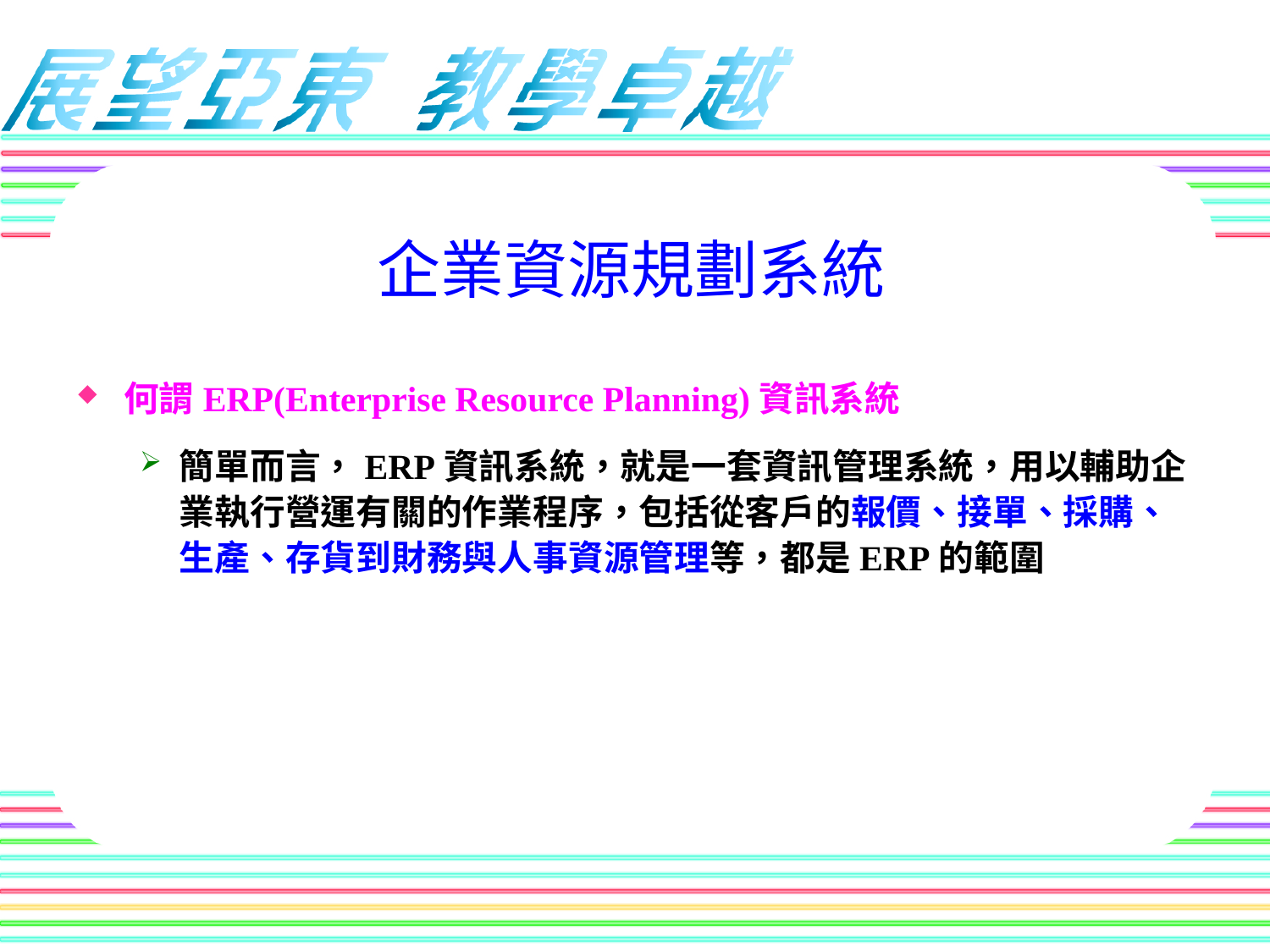

# 企業資源規劃系統
何謂ERP(Enterprise Resource Planning)資訊系統
簡單而言，ERP資訊系統，就是一套資訊管理系統，用以輔助企業執行營運有關的作業程序，包括從客戶的報價、接單、採購、生產、存貨到財務與人事資源管理等，都是ERP的範圍